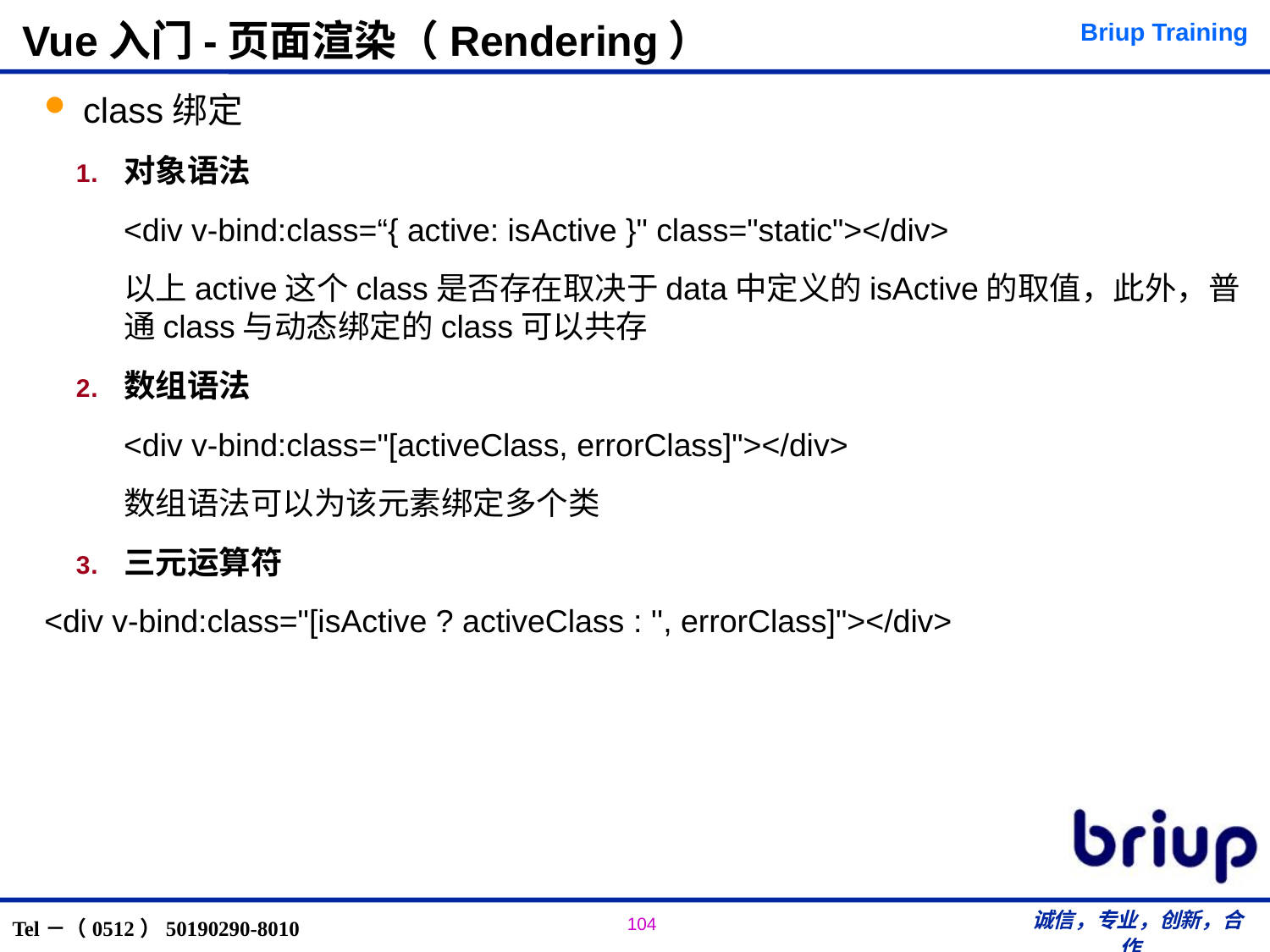

class绑定
对象语法
	<div v-bind:class=“{ active: isActive }" class="static"></div>
	以上active这个class是否存在取决于data中定义的isActive的取值，此外，普通class与动态绑定的class可以共存
数组语法
	<div v-bind:class="[activeClass, errorClass]"></div>
	数组语法可以为该元素绑定多个类
三元运算符
<div v-bind:class="[isActive ? activeClass : '', errorClass]"></div>

# Vue入门-页面渲染（Rendering）